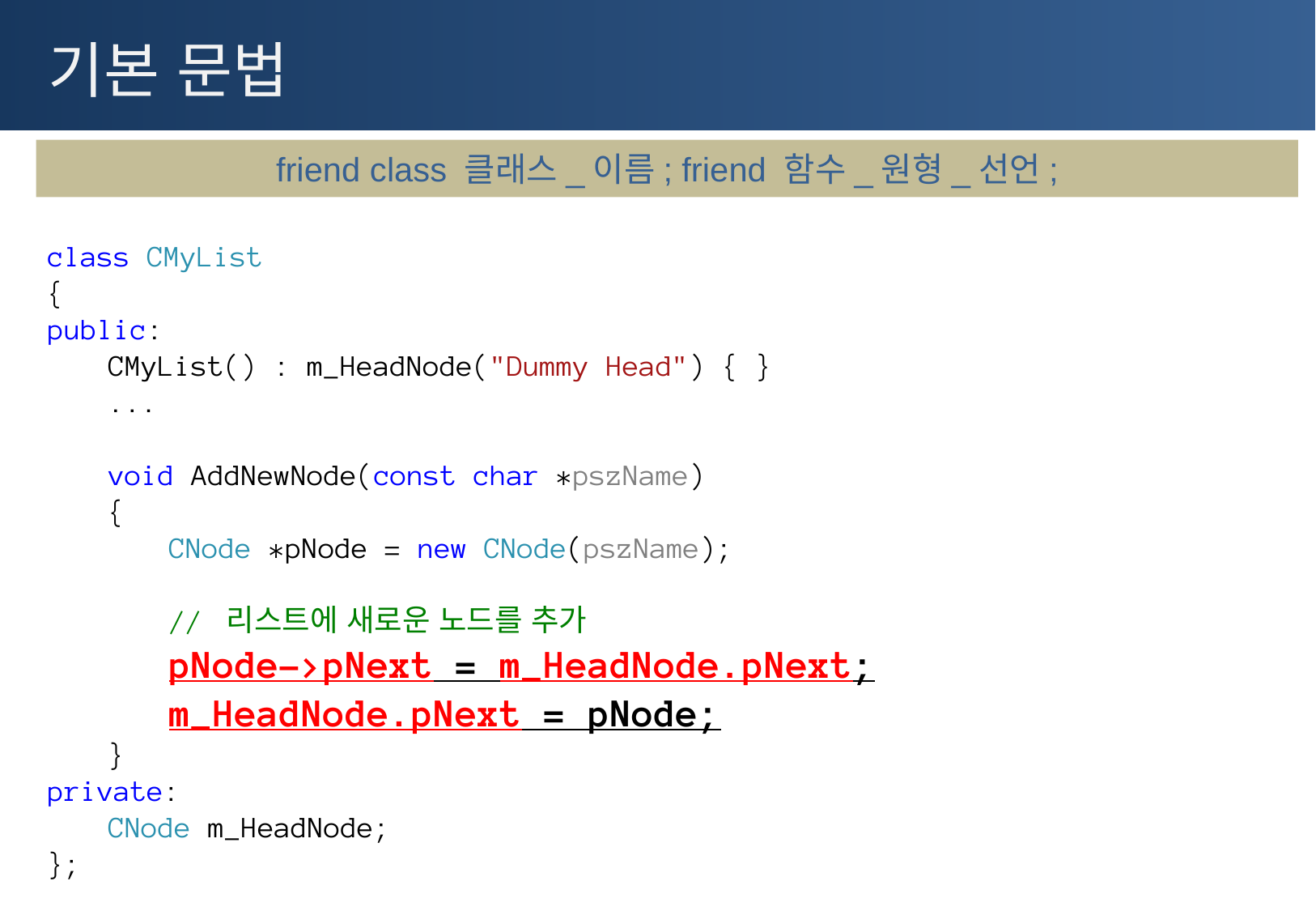

# 기본 문법
friend class 클래스_이름; friend 함수_원형_선언;
class CMyList
{
public:
CMyList() : m_HeadNode("Dummy Head") { }
...

void AddNewNode(const char *pszName)
{
CNode *pNode = new CNode(pszName);

// 리스트에 새로운 노드를 추가
pNode->pNext = m_HeadNode.pNext;
m_HeadNode.pNext = pNode;
}
private:
CNode m_HeadNode;
};